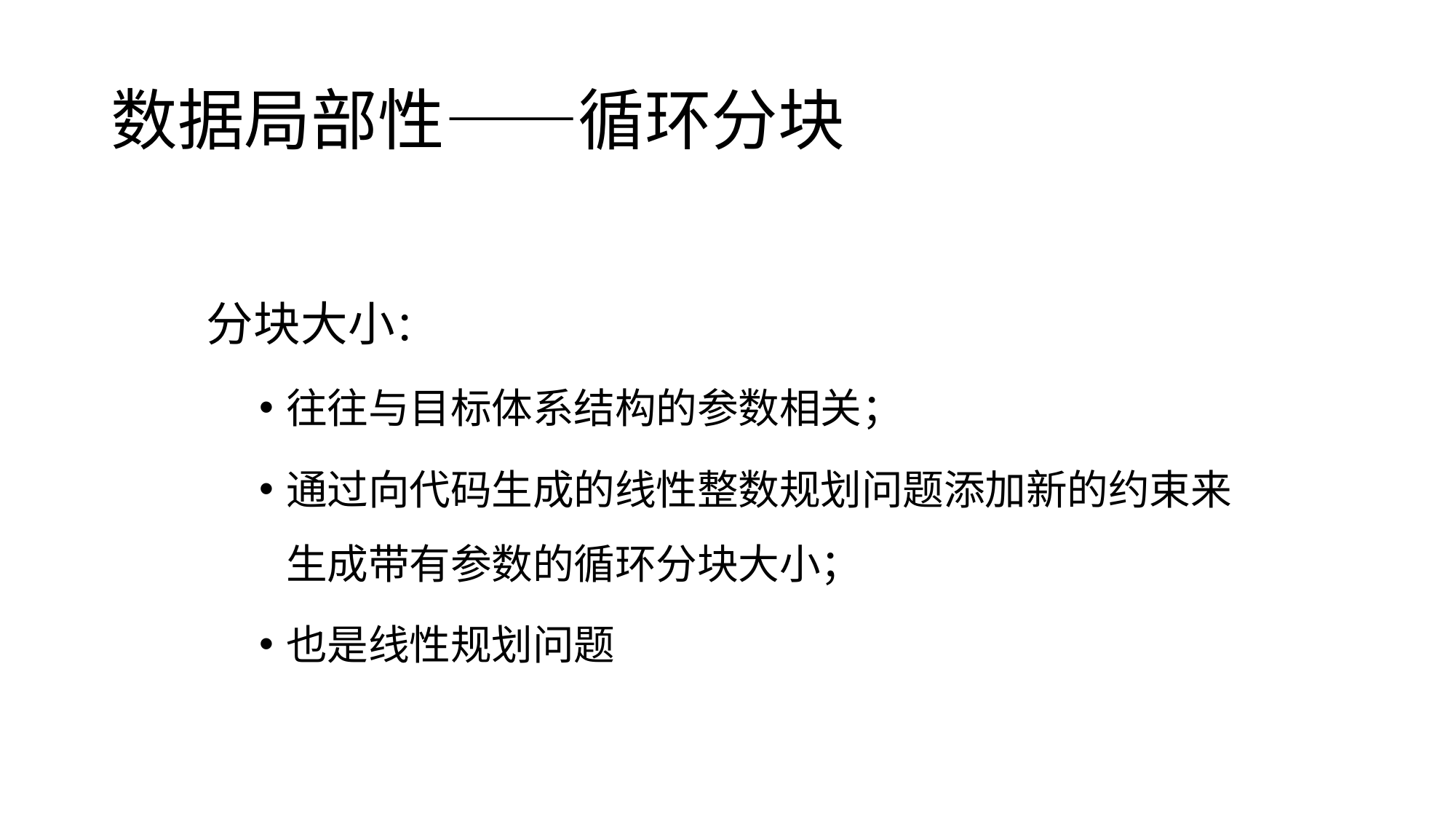

# 数据局部性——循环分块
分块大小：
往往与目标体系结构的参数相关；
通过向代码生成的线性整数规划问题添加新的约束来生成带有参数的循环分块大小；
也是线性规划问题